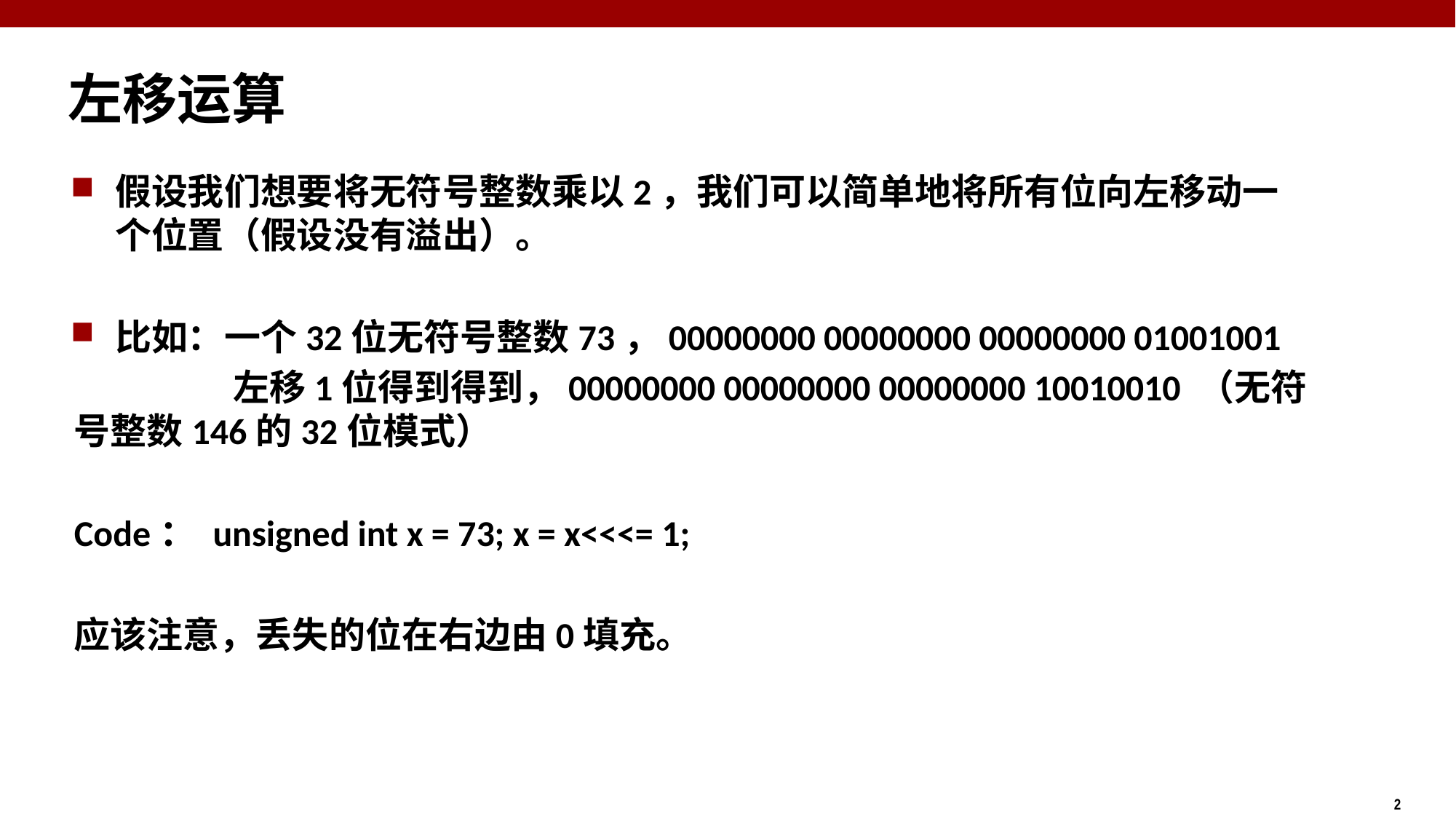

# 左移运算
假设我们想要将无符号整数乘以2，我们可以简单地将所有位向左移动一个位置（假设没有溢出）。

比如：一个32位无符号整数73，00000000 00000000 00000000 01001001
	     左移1位得到得到，00000000 00000000 00000000 10010010 （无符号整数146的32位模式）

Code： unsigned int x = 73; x = x<<<= 1;

应该注意，丢失的位在右边由0填充。